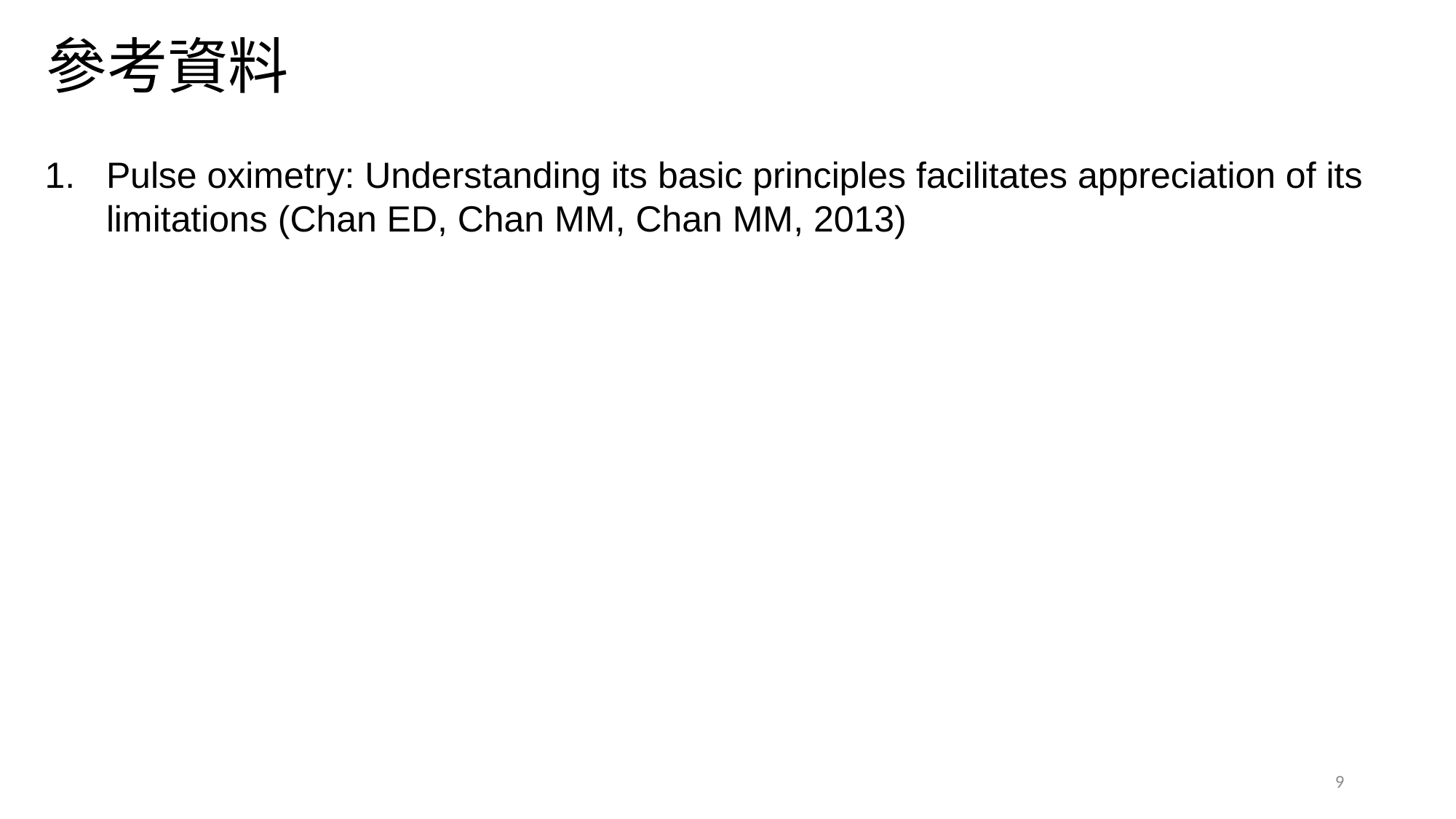

參考資料
Pulse oximetry: Understanding its basic principles facilitates appreciation of its limitations (Chan ED, Chan MM, Chan MM, 2013)

9